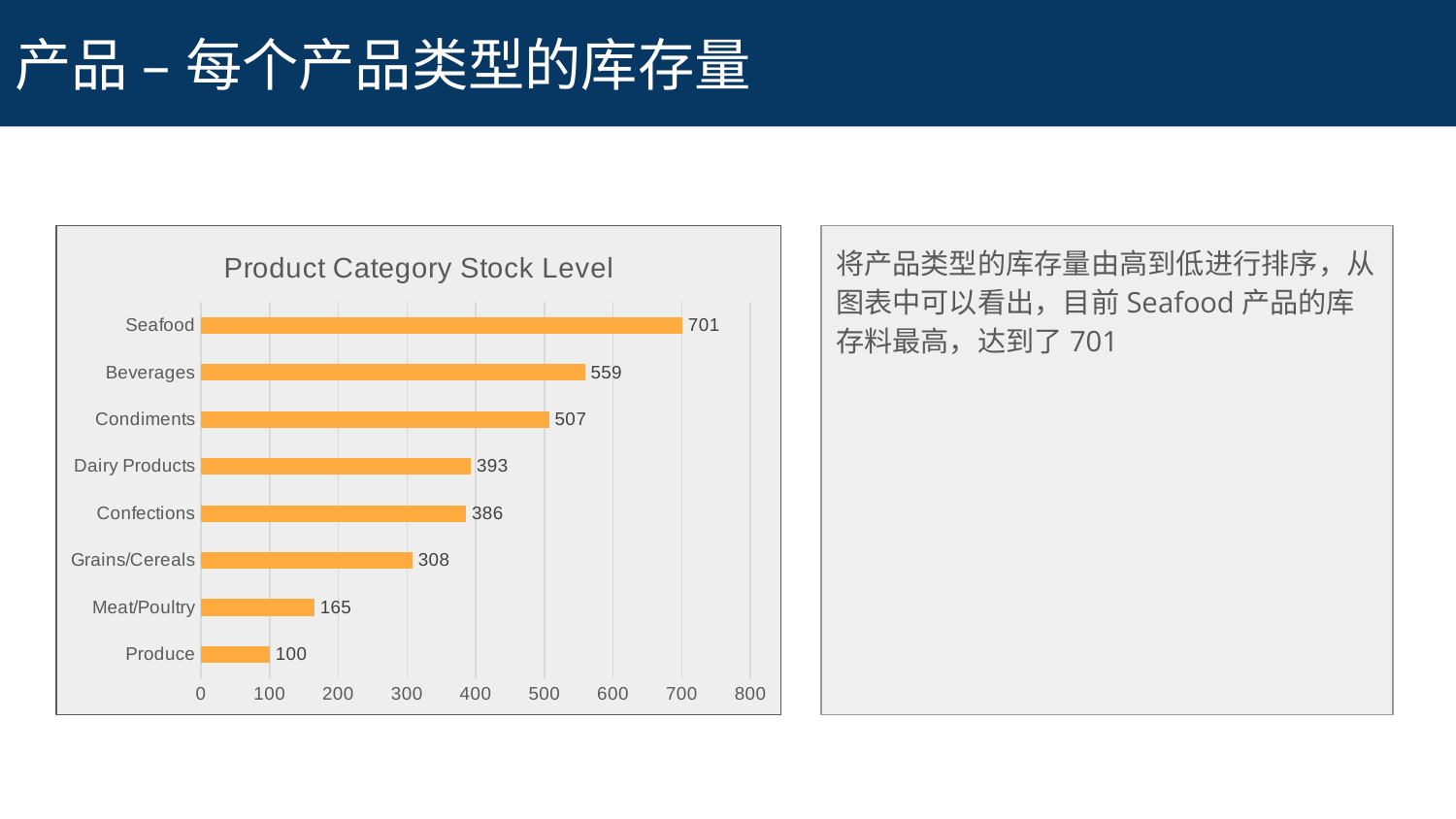

# 产品 – 每个产品类型的库存量

### Chart: Product Category Stock Level

| Category | Stock |
|---|---|
| Produce | 100.0 |
| Meat/Poultry | 165.0 |
| Grains/Cereals | 308.0 |
| Confections | 386.0 |
| Dairy Products | 393.0 |
| Condiments | 507.0 |
| Beverages | 559.0 |
| Seafood | 701.0 |
将产品类型的库存量由高到低进行排序，从图表中可以看出，目前Seafood产品的库存料最高，达到了701